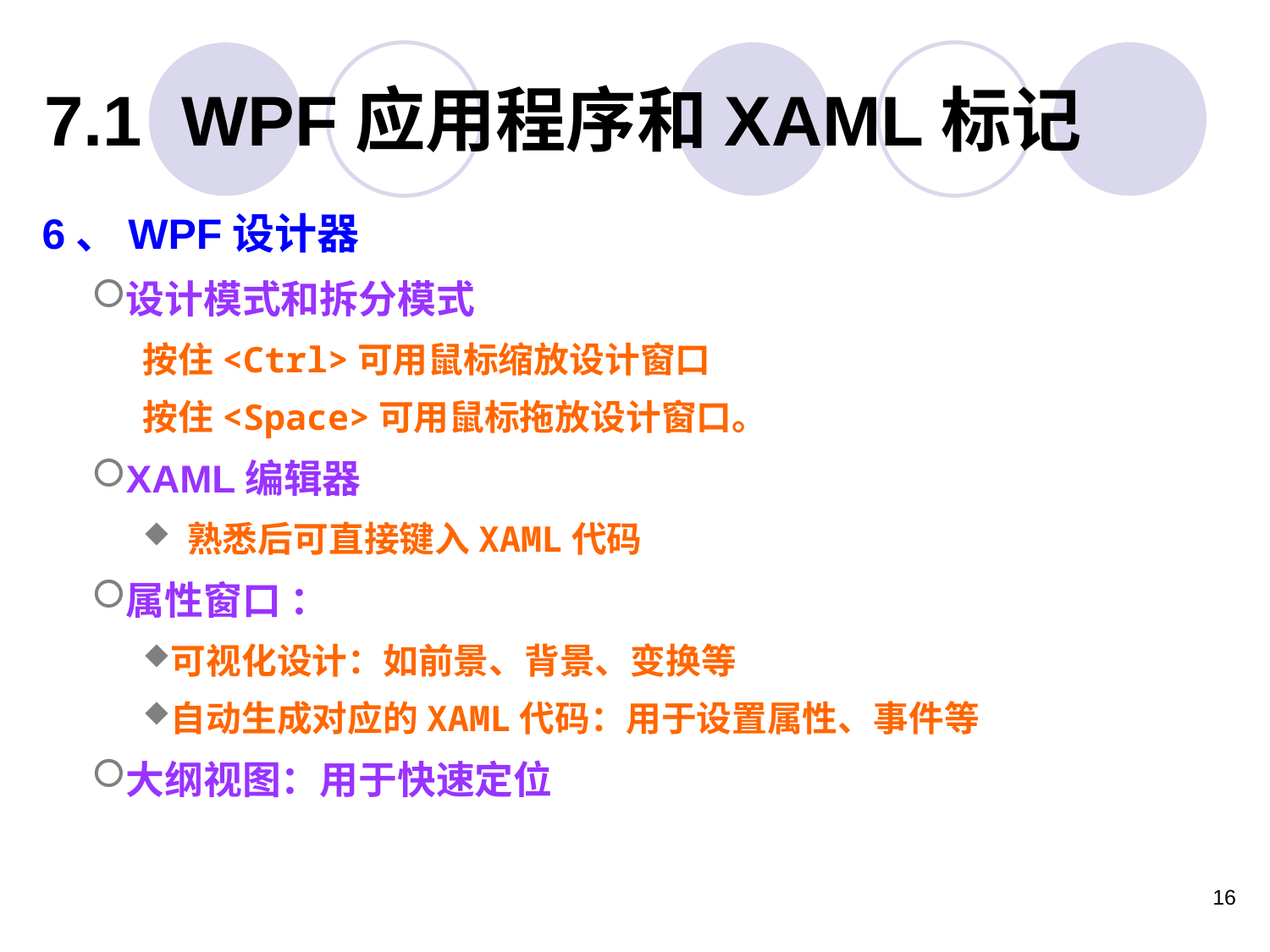

7.1  WPF应用程序和XAML标记
6、WPF设计器
设计模式和拆分模式
按住<Ctrl>可用鼠标缩放设计窗口
按住<Space>可用鼠标拖放设计窗口。
XAML编辑器
 熟悉后可直接键入XAML代码
属性窗口 ：
可视化设计：如前景、背景、变换等
自动生成对应的XAML代码：用于设置属性、事件等
大纲视图：用于快速定位
16